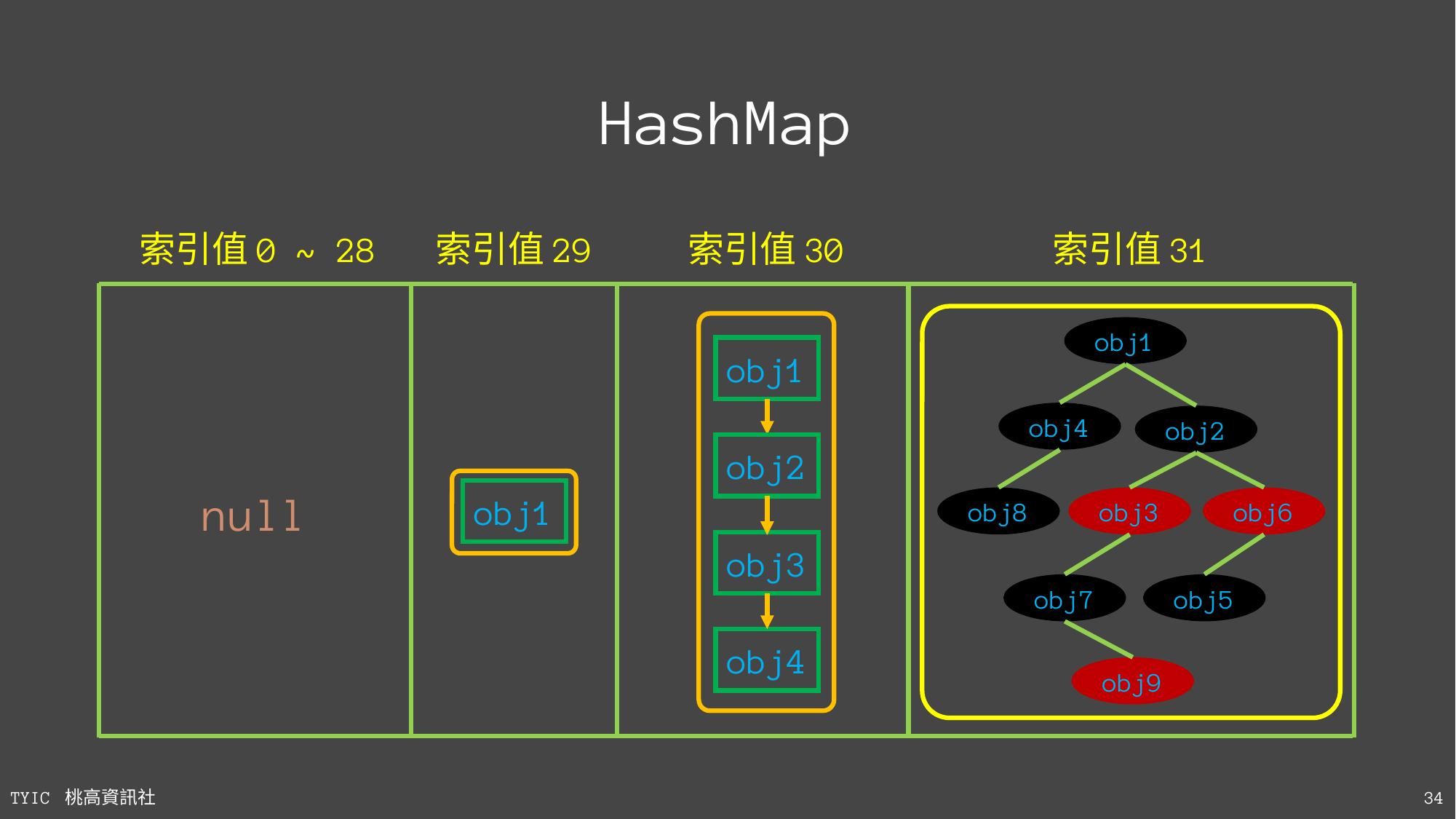

# HashMap
索引值0 ~ 28
索引值29
索引值30
索引值31

obj1
obj4
obj2
obj8
obj3
obj6
obj7
obj5
obj9

obj1

obj2

obj3

obj4

obj1
null